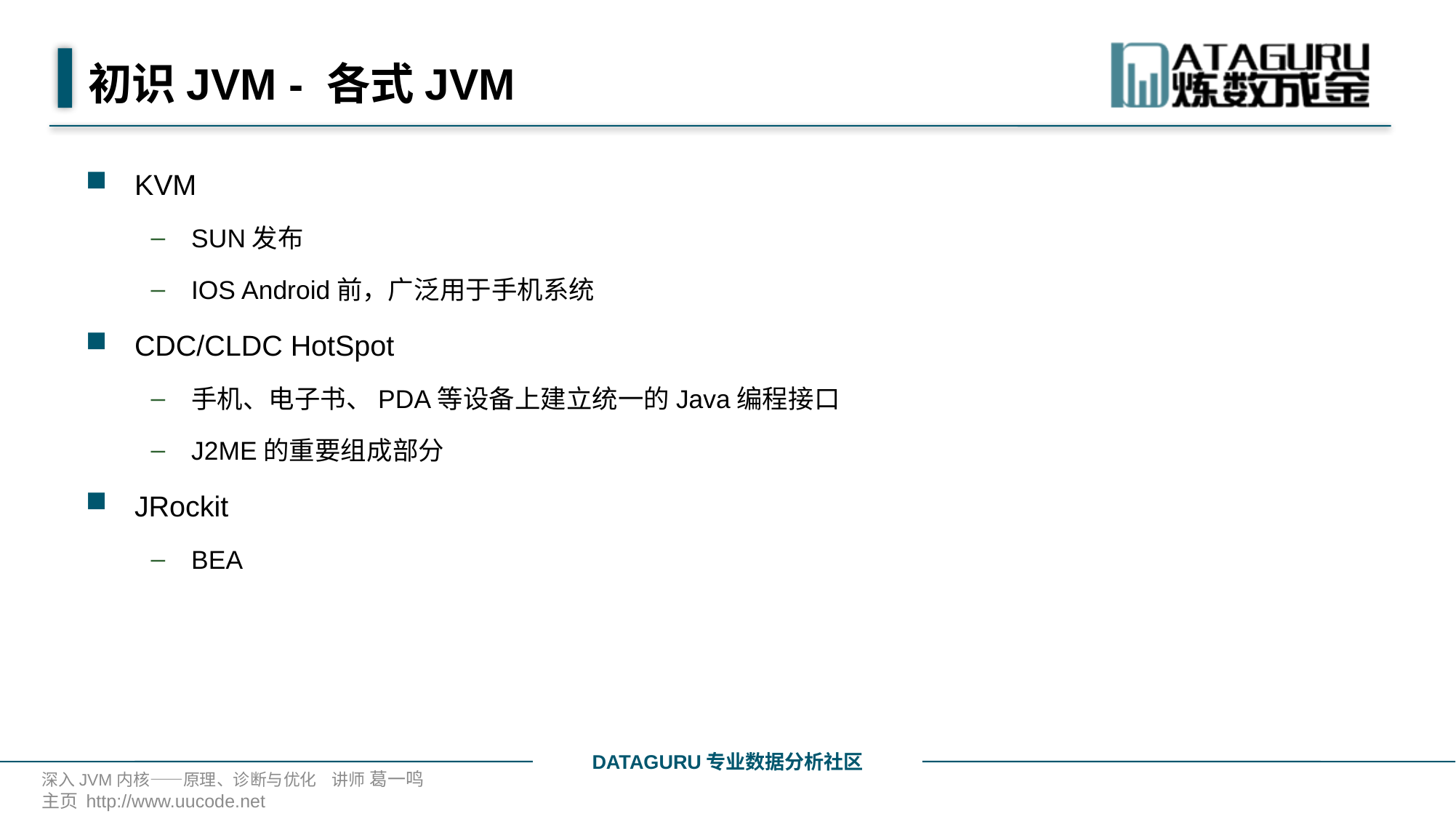

# 初识JVM - 各式JVM
KVM
SUN发布
IOS Android前，广泛用于手机系统
CDC/CLDC HotSpot
手机、电子书、PDA等设备上建立统一的Java编程接口
J2ME的重要组成部分
JRockit
BEA